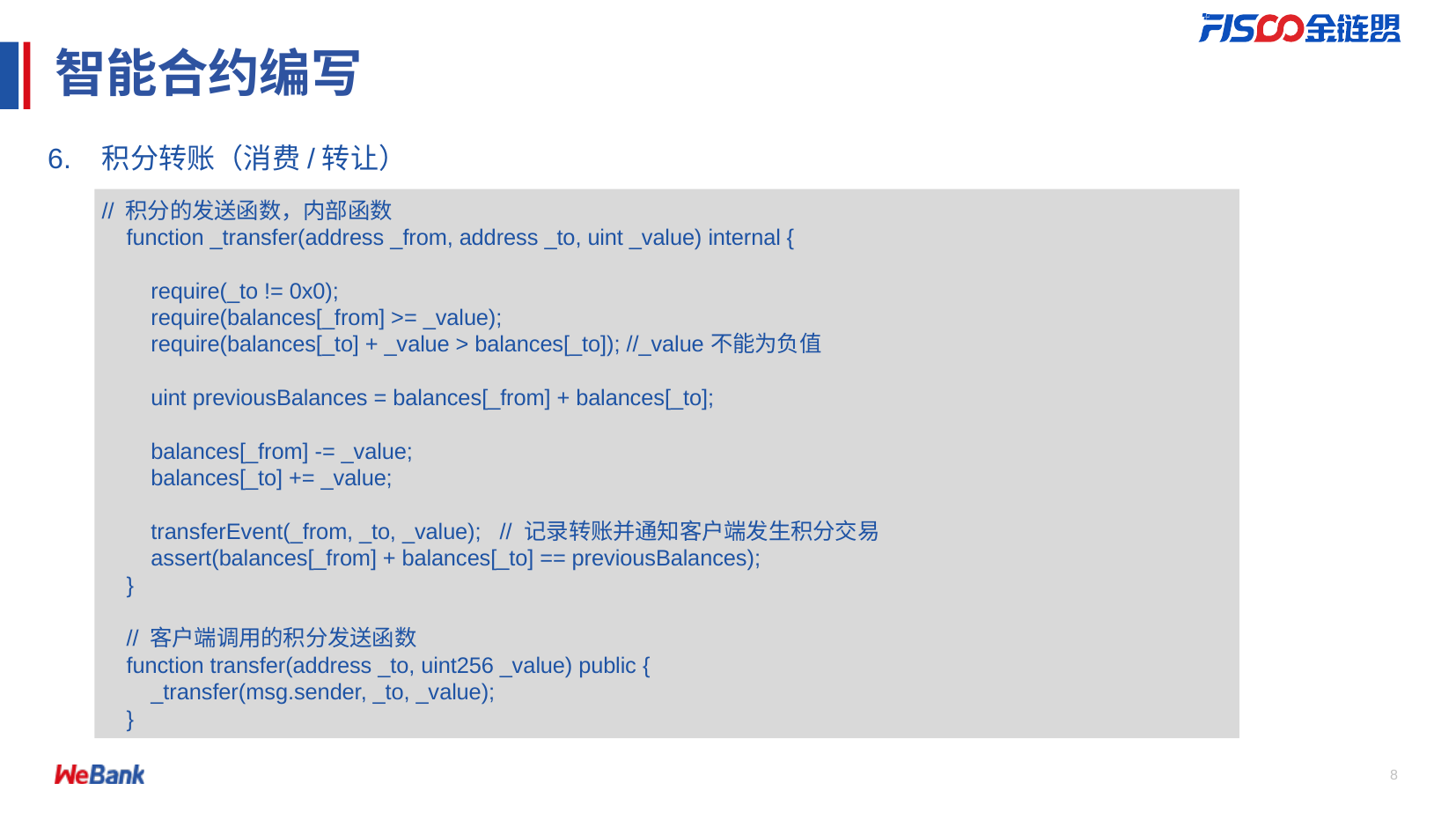

# 智能合约编写
6.   积分转账（消费/转让）
// 积分的发送函数，内部函数
    function _transfer(address _from, address _to, uint _value) internal {

        require(_to != 0x0);
        require(balances[_from] >= _value);
        require(balances[_to] + _value > balances[_to]); //_value不能为负值

        uint previousBalances = balances[_from] + balances[_to];

        balances[_from] -= _value;
        balances[_to] += _value;

        transferEvent(_from, _to, _value);   // 记录转账并通知客户端发生积分交易
        assert(balances[_from] + balances[_to] == previousBalances);
    }

    // 客户端调用的积分发送函数
    function transfer(address _to, uint256 _value) public {
        _transfer(msg.sender, _to, _value);
    }
8